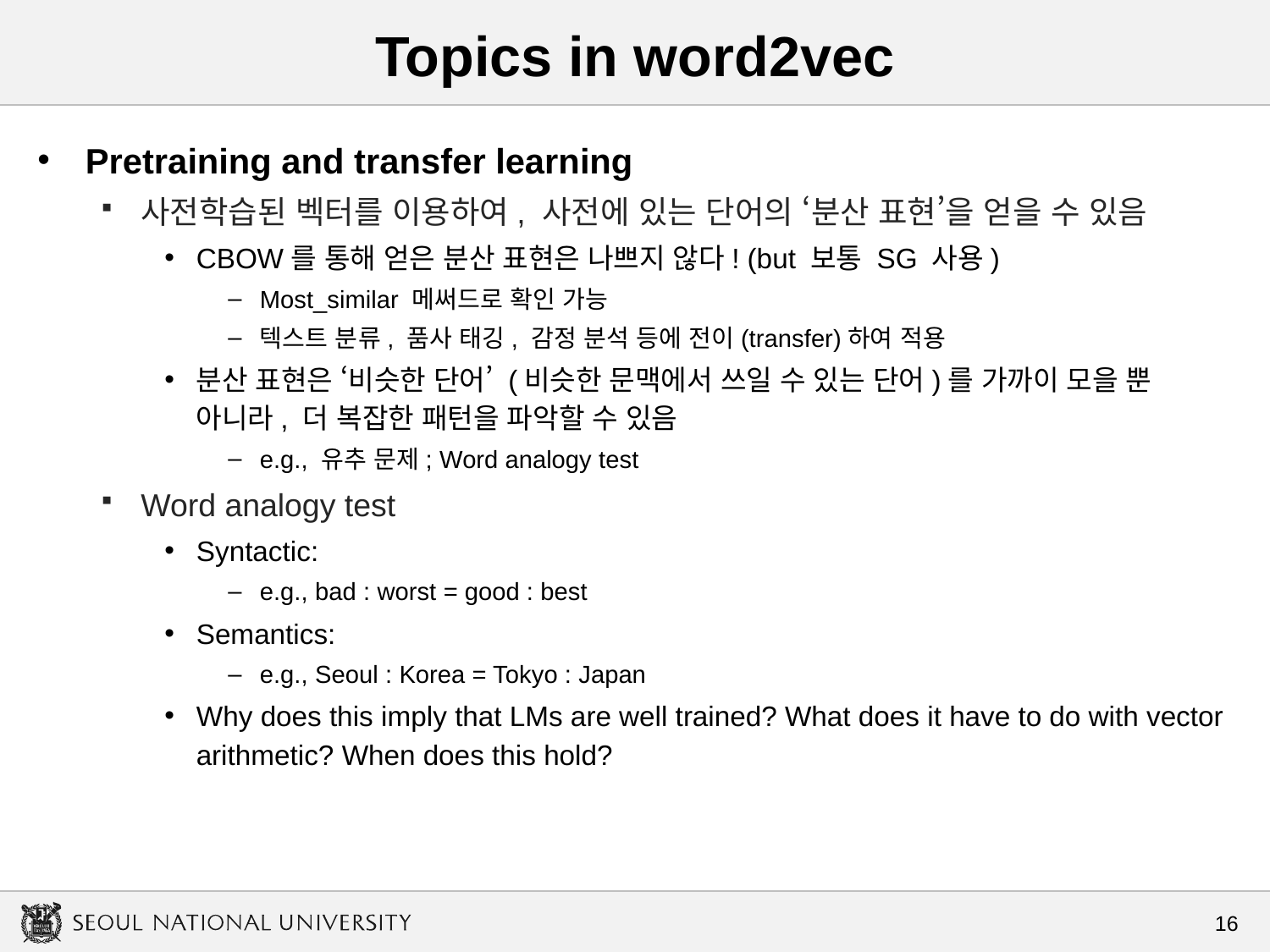

# Topics in word2vec
Pretraining and transfer learning
사전학습된 벡터를 이용하여, 사전에 있는 단어의 ‘분산 표현’을 얻을 수 있음
CBOW를 통해 얻은 분산 표현은 나쁘지 않다! (but 보통 SG 사용)
Most_similar 메써드로 확인 가능
텍스트 분류, 품사 태깅, 감정 분석 등에 전이(transfer)하여 적용
분산 표현은 ‘비슷한 단어’ (비슷한 문맥에서 쓰일 수 있는 단어)를 가까이 모을 뿐 아니라, 더 복잡한 패턴을 파악할 수 있음
e.g., 유추 문제; Word analogy test
Word analogy test
Syntactic:
e.g., bad : worst = good : best
Semantics:
e.g., Seoul : Korea = Tokyo : Japan
Why does this imply that LMs are well trained? What does it have to do with vector arithmetic? When does this hold?

16